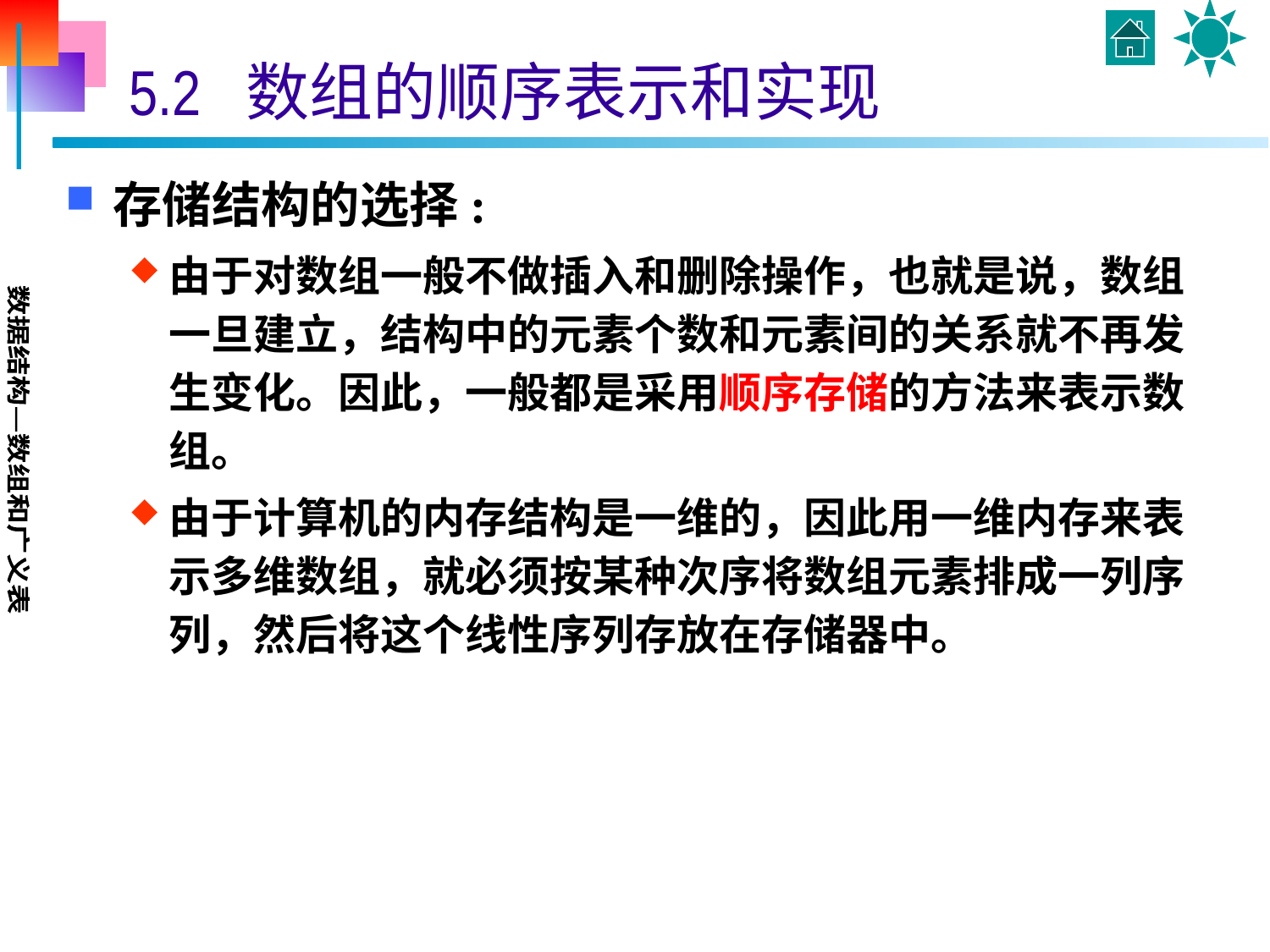

# 5.2  数组的顺序表示和实现
存储结构的选择:
由于对数组一般不做插入和删除操作，也就是说，数组一旦建立，结构中的元素个数和元素间的关系就不再发生变化。因此，一般都是采用顺序存储的方法来表示数组。
由于计算机的内存结构是一维的，因此用一维内存来表示多维数组，就必须按某种次序将数组元素排成一列序列，然后将这个线性序列存放在存储器中。

12